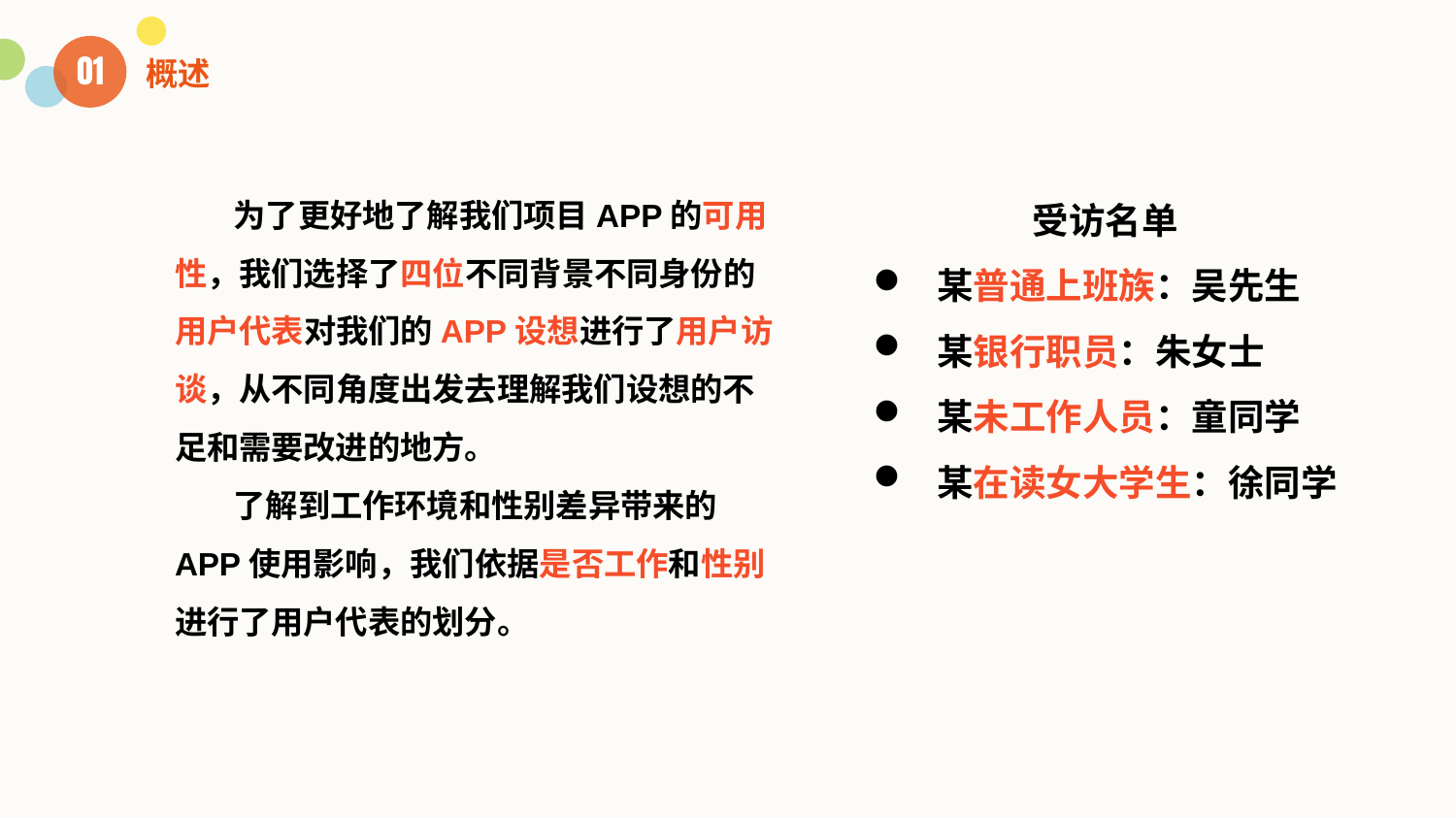

01
概述

       为了更好地了解我们项目APP的可用性，我们选择了四位不同背景不同身份的用户代表对我们的APP设想进行了用户访谈，从不同角度出发去理解我们设想的不足和需要改进的地方。
       了解到工作环境和性别差异带来的APP使用影响，我们依据是否工作和性别进行了用户代表的划分。

受访名单
某普通上班族：吴先生
某银行职员：朱女士
某未工作人员：童同学
某在读女大学生：徐同学